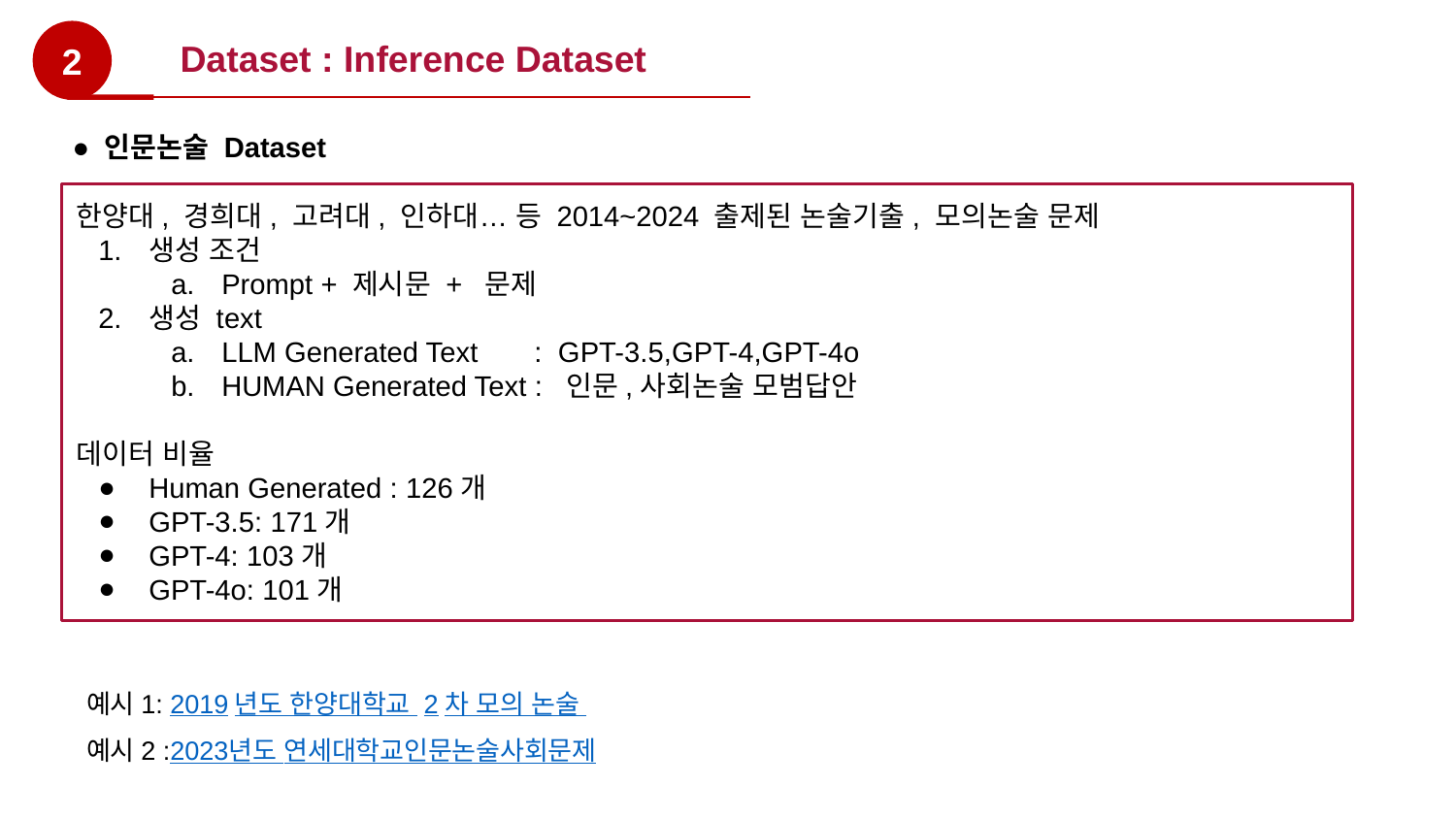

2
Dataset : Inference Dataset

● 인문논술 Dataset
한양대, 경희대, 고려대, 인하대… 등 2014~2024 출제된 논술기출, 모의논술 문제
생성 조건
Prompt + 제시문 +  문제
생성 text
LLM Generated Text       :  GPT-3.5,GPT-4,GPT-4o
HUMAN Generated Text :  인문,사회논술 모범답안

데이터 비율
Human Generated : 126개
GPT-3.5: 171개
GPT-4: 103개
GPT-4o: 101개
예시1: 2019년도 한양대학교 2차 모의 논술
예시2 :2023년도 연세대학교인문논술사회문제